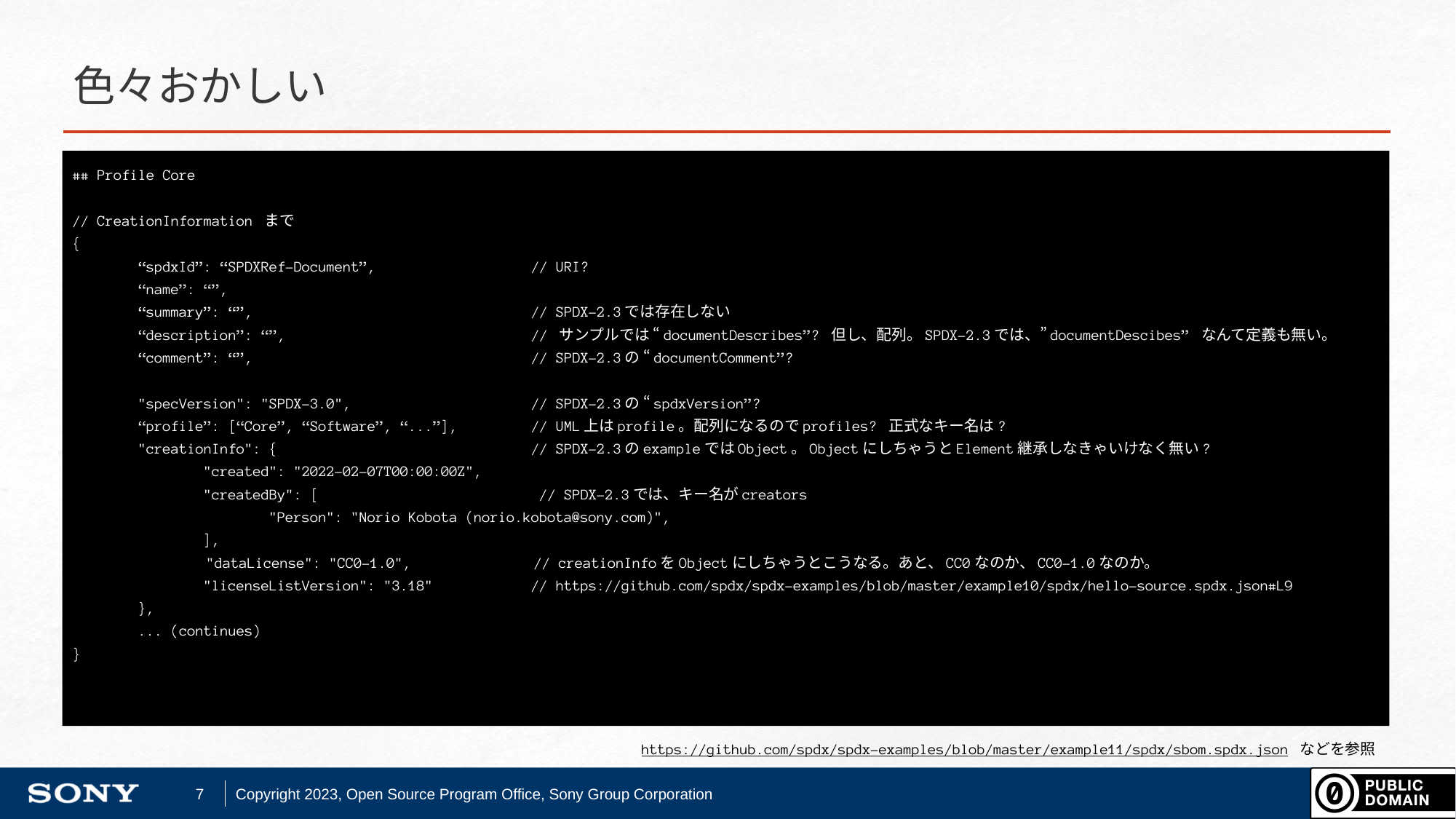

# 色々おかしい

## Profile Core

// CreationInformation まで
{
        “spdxId”: “SPDXRef-Document”,                   // URI?
        “name”: “”,
        “summary”: “”,                                  // SPDX-2.3では存在しない
        “description”: “”,                              // サンプルでは “documentDescribes”? 但し、配列。SPDX-2.3では、”documentDescibes” なんて定義も無い。
        “comment”: “”,                                  // SPDX-2.3の “documentComment”?

        "specVersion": "SPDX-3.0",                      // SPDX-2.3の “spdxVersion”?
        “profile”: [“Core”, “Software”, “...”],         // UML上はprofile。配列になるのでprofiles? 正式なキー名は?
        "creationInfo": {                               // SPDX-2.3のexampleではObject。ObjectにしちゃうとElement継承しなきゃいけなく無い?
                "created": "2022-02-07T00:00:00Z",
                "createdBy": [                           // SPDX-2.3では、キー名がcreators
                        "Person": "Norio Kobota (norio.kobota@sony.com)",
                ],
	   "dataLicense": "CC0-1.0",               // creationInfoをObjectにしちゃうとこうなる。あと、CC0なのか、CC0-1.0なのか。
                "licenseListVersion": "3.18"            // https://github.com/spdx/spdx-examples/blob/master/example10/spdx/hello-source.spdx.json#L9
        },
        ... (continues)
}
https://github.com/spdx/spdx-examples/blob/master/example11/spdx/sbom.spdx.json などを参照